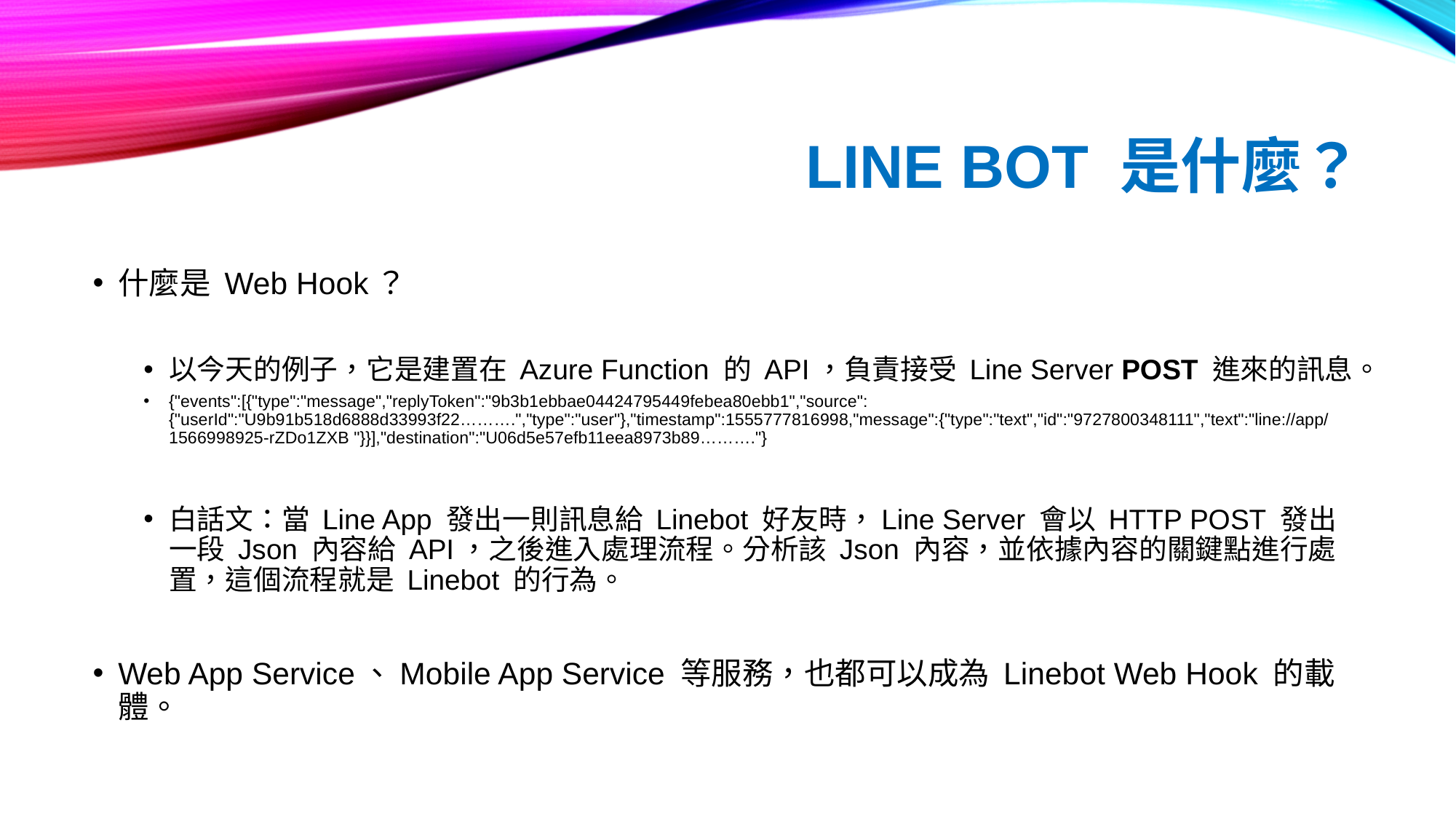

# Line Bot 是什麼？
什麼是 Web Hook？

以今天的例子，它是建置在 Azure Function 的 API，負責接受 Line Server POST 進來的訊息。
{"events":[{"type":"message","replyToken":"9b3b1ebbae04424795449febea80ebb1","source":{"userId":"U9b91b518d6888d33993f22……….","type":"user"},"timestamp":1555777816998,"message":{"type":"text","id":"9727800348111","text":"line://app/1566998925-rZDo1ZXB "}}],"destination":"U06d5e57efb11eea8973b89………."}

白話文：當 Line App 發出一則訊息給 Linebot 好友時，Line Server 會以 HTTP POST 發出一段 Json 內容給 API，之後進入處理流程。分析該 Json 內容，並依據內容的關鍵點進行處置，這個流程就是 Linebot 的行為。

Web App Service、Mobile App Service 等服務，也都可以成為 Linebot Web Hook 的載體。